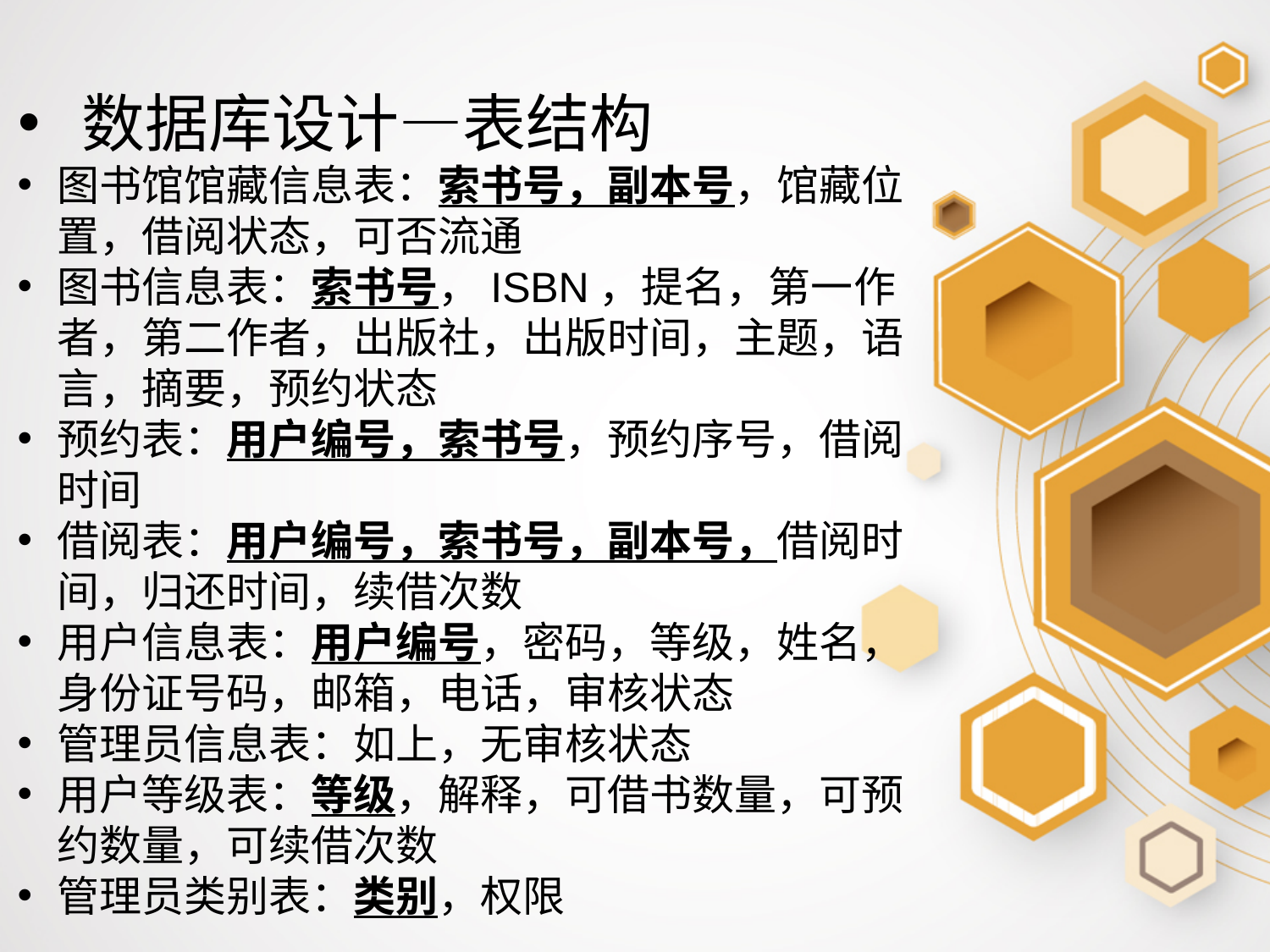

数据库设计—表结构
图书馆馆藏信息表：索书号，副本号，馆藏位置，借阅状态，可否流通
图书信息表：索书号，ISBN，提名，第一作者，第二作者，出版社，出版时间，主题，语言，摘要，预约状态
预约表：用户编号，索书号，预约序号，借阅时间
借阅表：用户编号，索书号，副本号，借阅时间，归还时间，续借次数
用户信息表：用户编号，密码，等级，姓名，身份证号码，邮箱，电话，审核状态
管理员信息表：如上，无审核状态
用户等级表：等级，解释，可借书数量，可预约数量，可续借次数
管理员类别表：类别，权限